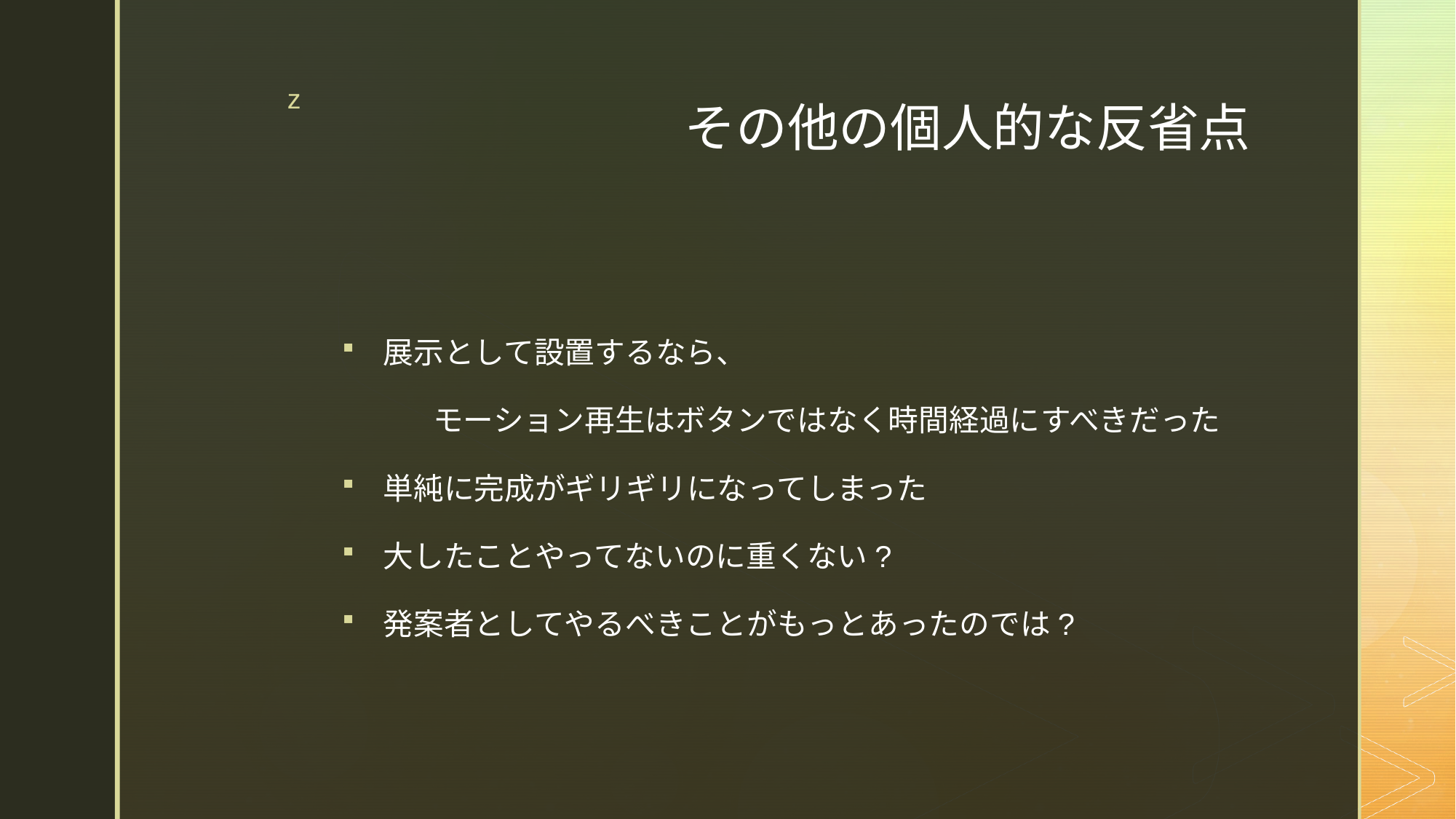

# その他の個人的な反省点
展示として設置するなら、
　　　モーション再生はボタンではなく時間経過にすべきだった
単純に完成がギリギリになってしまった
大したことやってないのに重くない?
発案者としてやるべきことがもっとあったのでは?